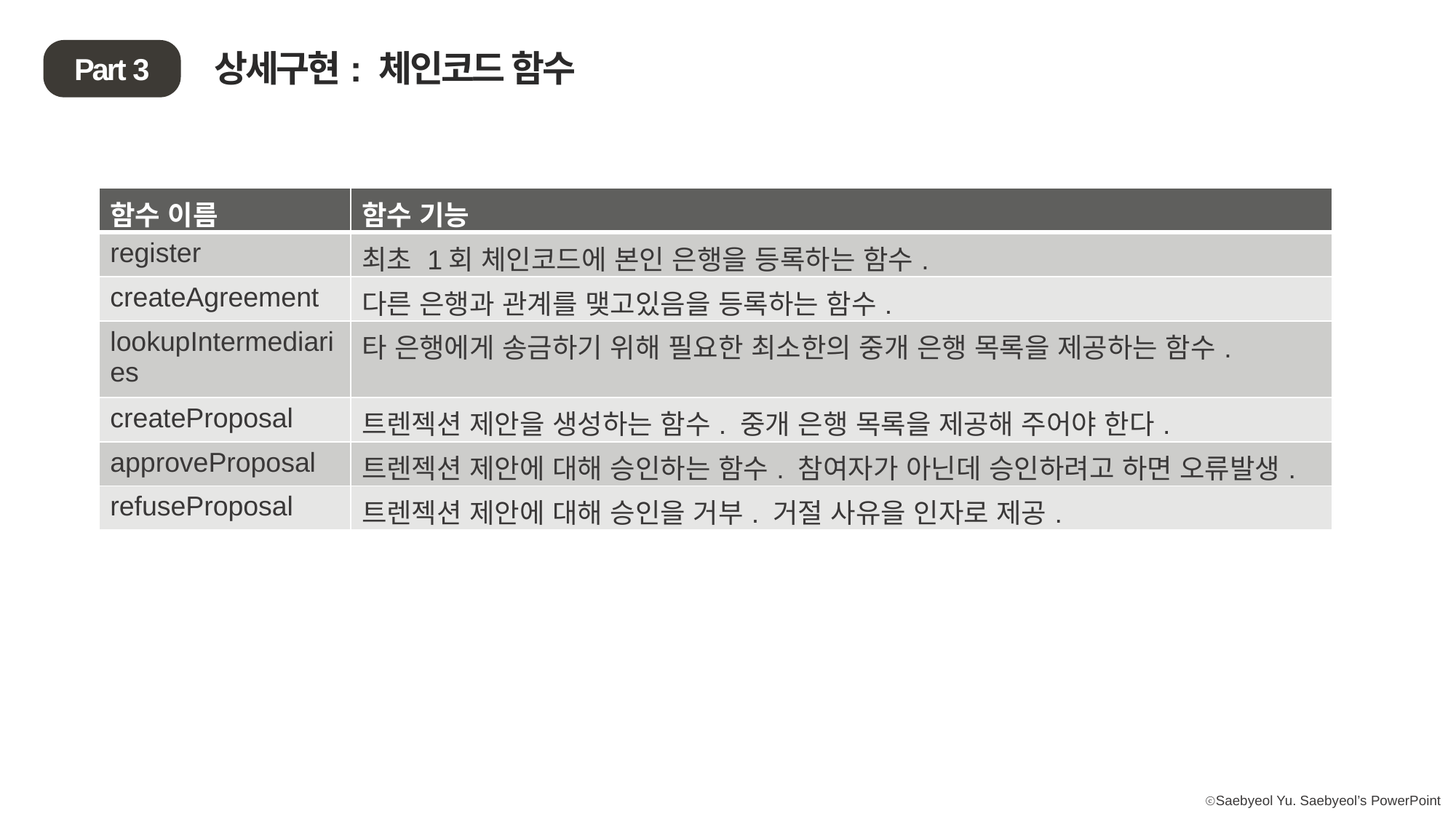

상세구현: 체인코드 함수
Part 3
| 함수 이름 | 함수 기능 |
| --- | --- |
| register | 최초 1회 체인코드에 본인 은행을 등록하는 함수. |
| createAgreement | 다른 은행과 관계를 맺고있음을 등록하는 함수. |
| lookupIntermediaries | 타 은행에게 송금하기 위해 필요한 최소한의 중개 은행 목록을 제공하는 함수. |
| createProposal | 트렌젝션 제안을 생성하는 함수. 중개 은행 목록을 제공해 주어야 한다. |
| approveProposal | 트렌젝션 제안에 대해 승인하는 함수. 참여자가 아닌데 승인하려고 하면 오류발생. |
| refuseProposal | 트렌젝션 제안에 대해 승인을 거부. 거절 사유을 인자로 제공. |